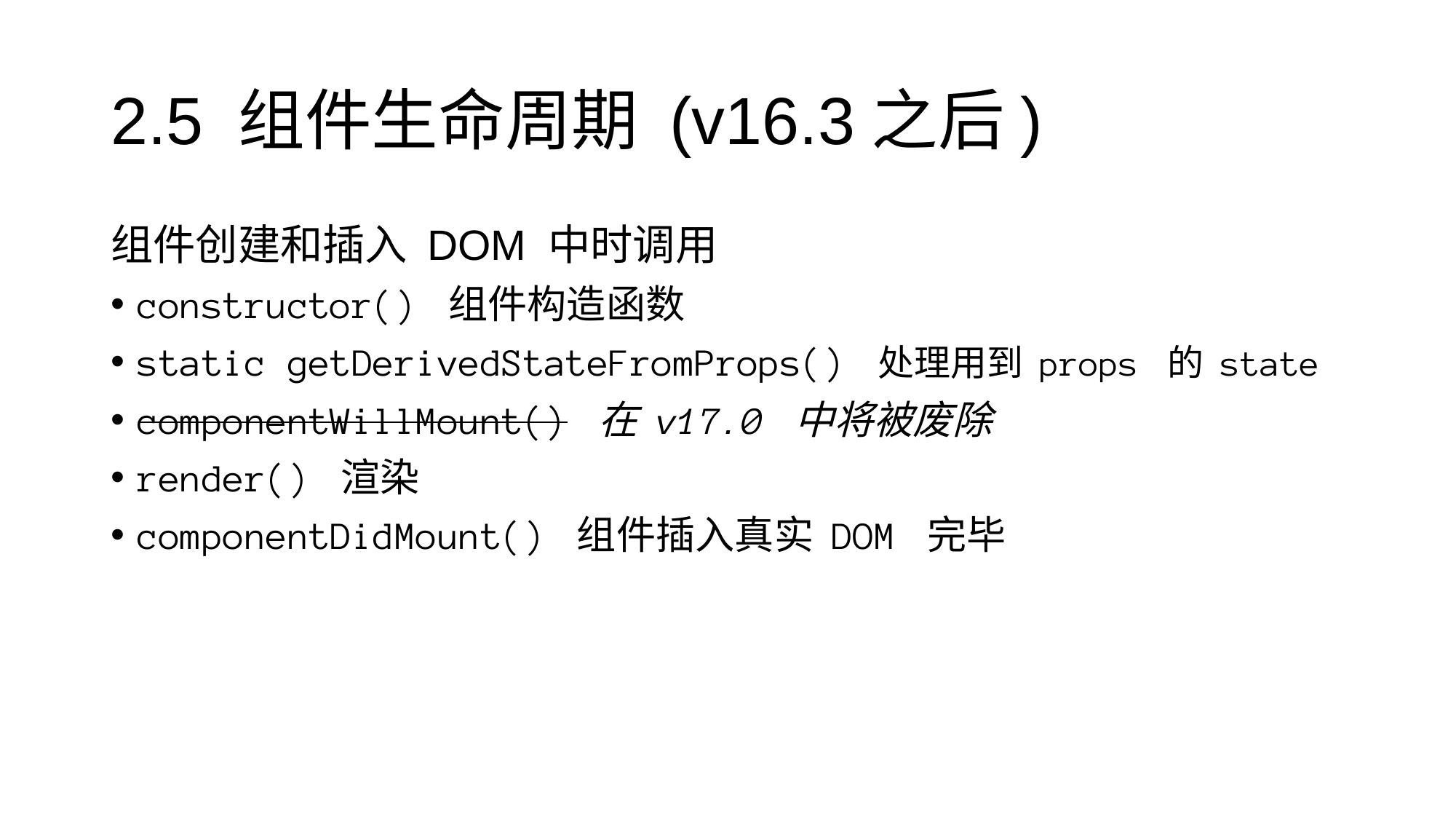

# 2.5 组件生命周期 (v16.3之后)
组件创建和插入 DOM 中时调用
constructor() 组件构造函数
static getDerivedStateFromProps() 处理用到 props 的 state
componentWillMount() 在 v17.0 中将被废除
render() 渲染
componentDidMount() 组件插入真实 DOM 完毕